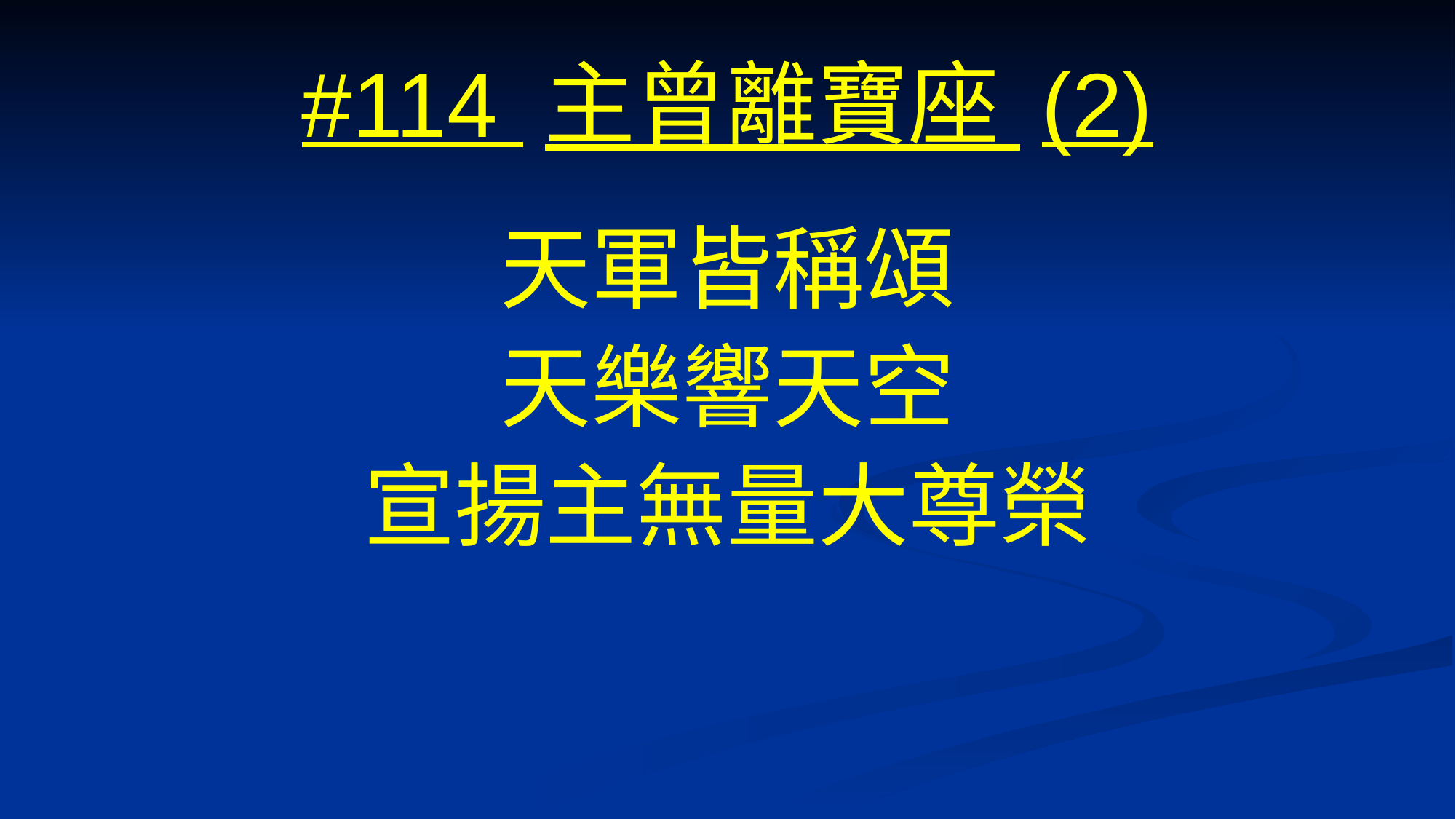

# #114 主曾離寶座 (2)
天軍皆稱頌
天樂響天空
宣揚主無量大尊榮